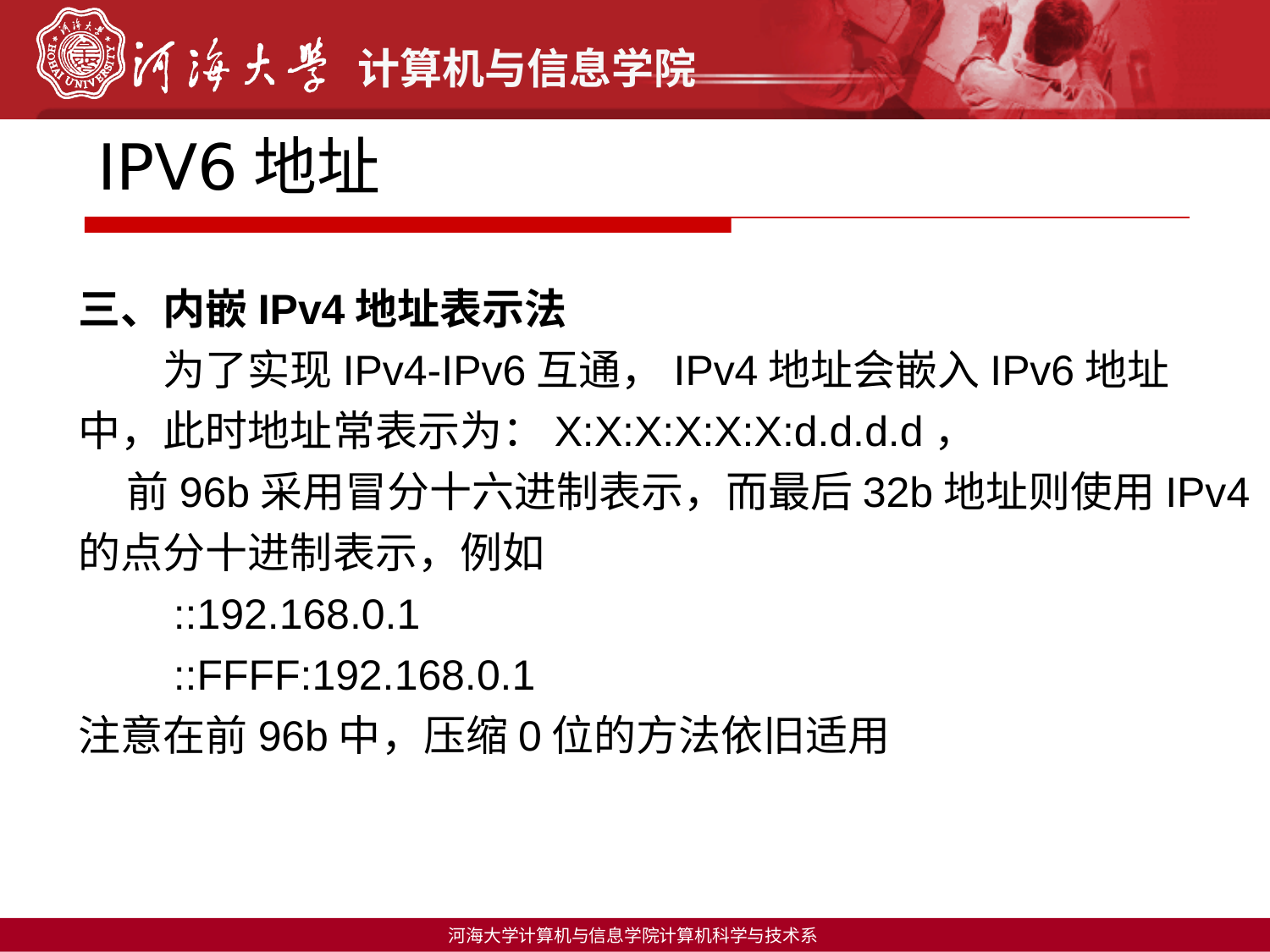

# IPV6地址
三、内嵌IPv4地址表示法
　　为了实现IPv4-IPv6互通，IPv4地址会嵌入IPv6地址中，此时地址常表示为：X:X:X:X:X:X:d.d.d.d，
    前96b采用冒分十六进制表示，而最后32b地址则使用IPv4的点分十进制表示，例如
        ::192.168.0.1
        ::FFFF:192.168.0.1
注意在前96b中，压缩0位的方法依旧适用